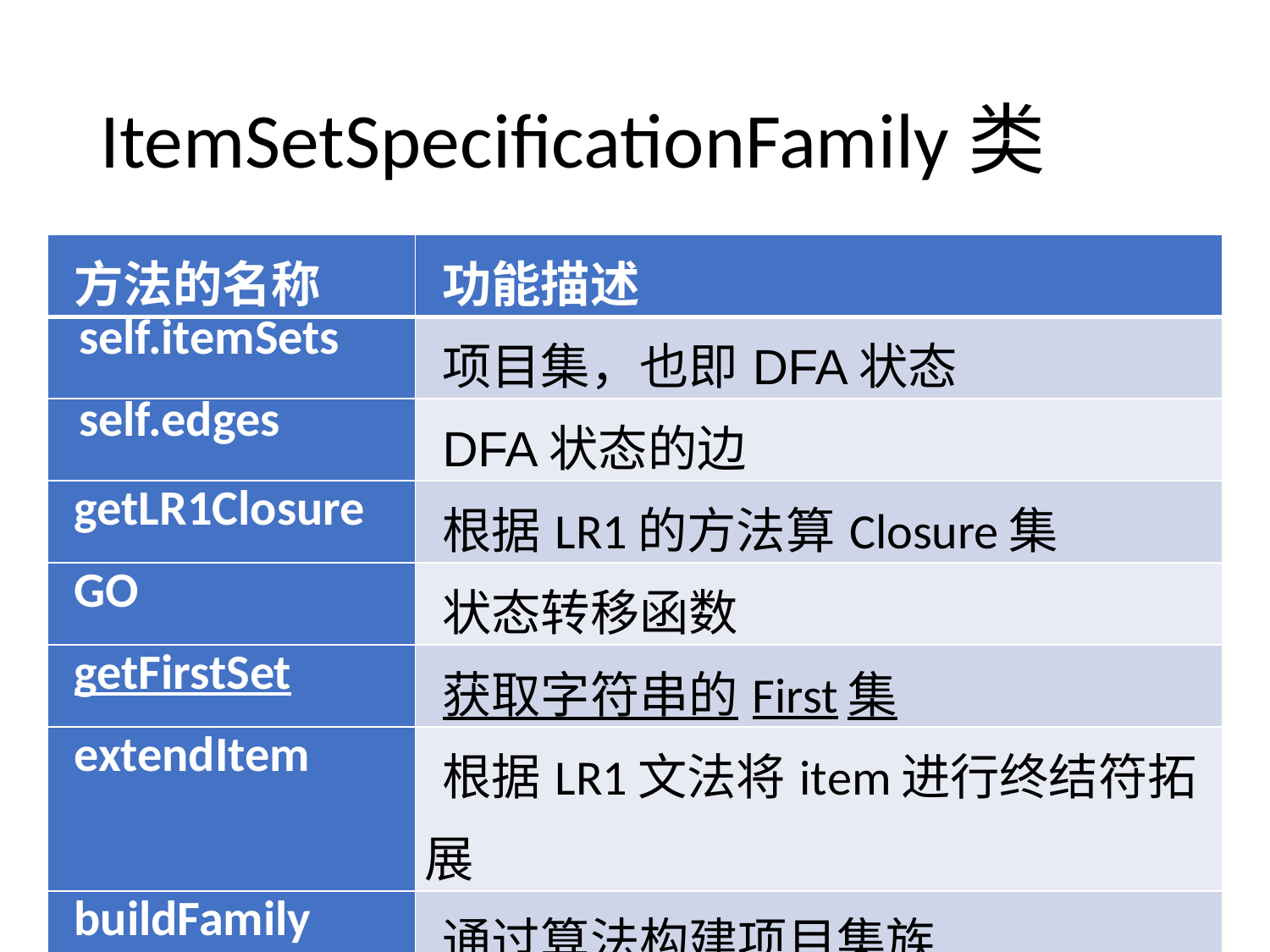

# ItemSetSpecificationFamily类
| 方法的名称 | 功能描述 |
| --- | --- |
| self.itemSets | 项目集，也即DFA状态 |
| self.edges | DFA状态的边 |
| getLR1Closure | 根据LR1的方法算Closure集 |
| GO | 状态转移函数 |
| getFirstSet | 获取字符串的First集 |
| extendItem | 根据LR1文法将item进行终结符拓展 |
| buildFamily | 通过算法构建项目集族 |